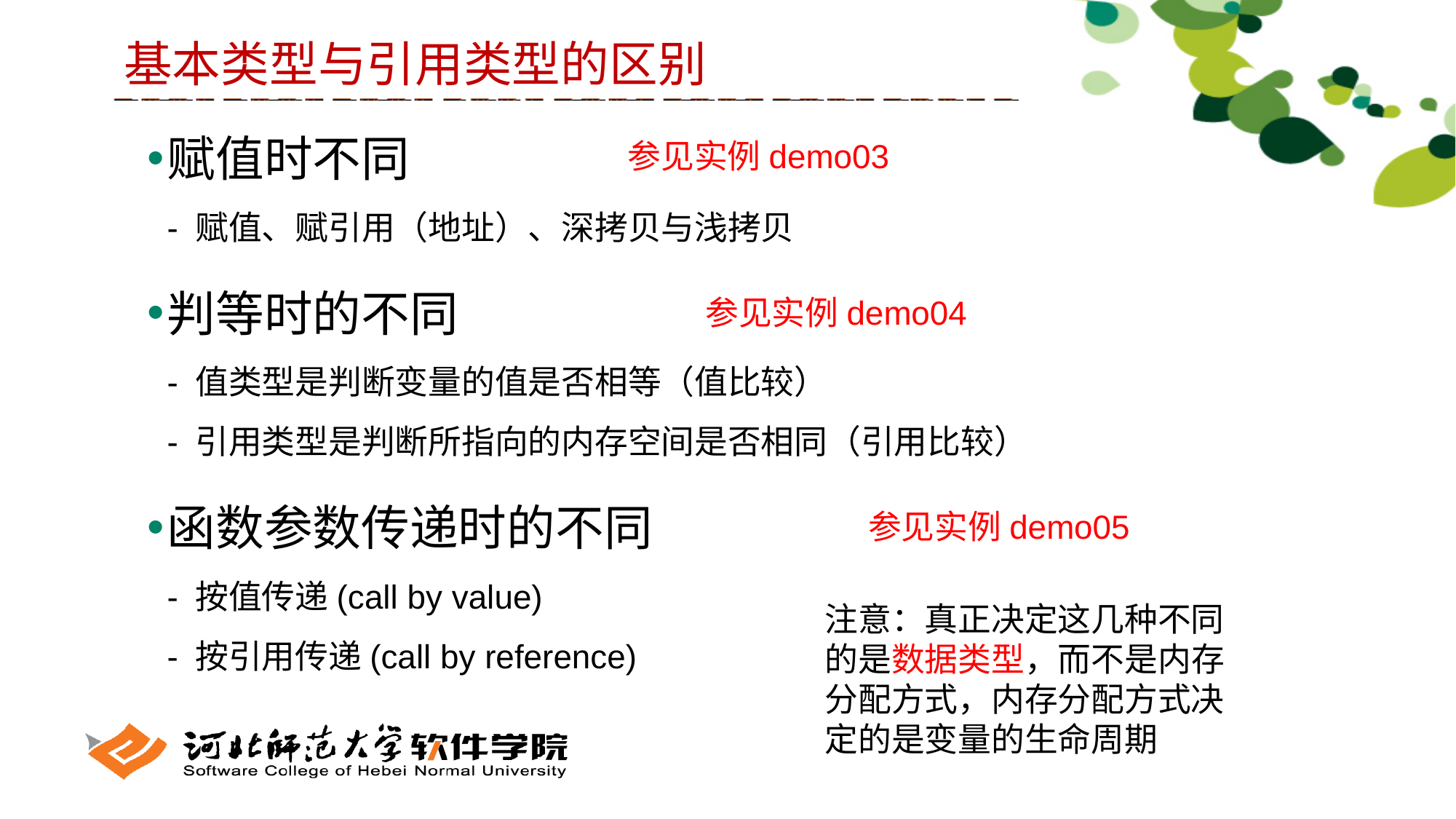

基本类型与引用类型的区别
赋值时不同
- 赋值、赋引用（地址）、深拷贝与浅拷贝
判等时的不同
- 值类型是判断变量的值是否相等（值比较）
- 引用类型是判断所指向的内存空间是否相同（引用比较）
函数参数传递时的不同
- 按值传递(call by value)
- 按引用传递(call by reference)

参见实例demo03
参见实例demo04
参见实例demo05
注意：真正决定这几种不同的是数据类型，而不是内存分配方式，内存分配方式决定的是变量的生命周期